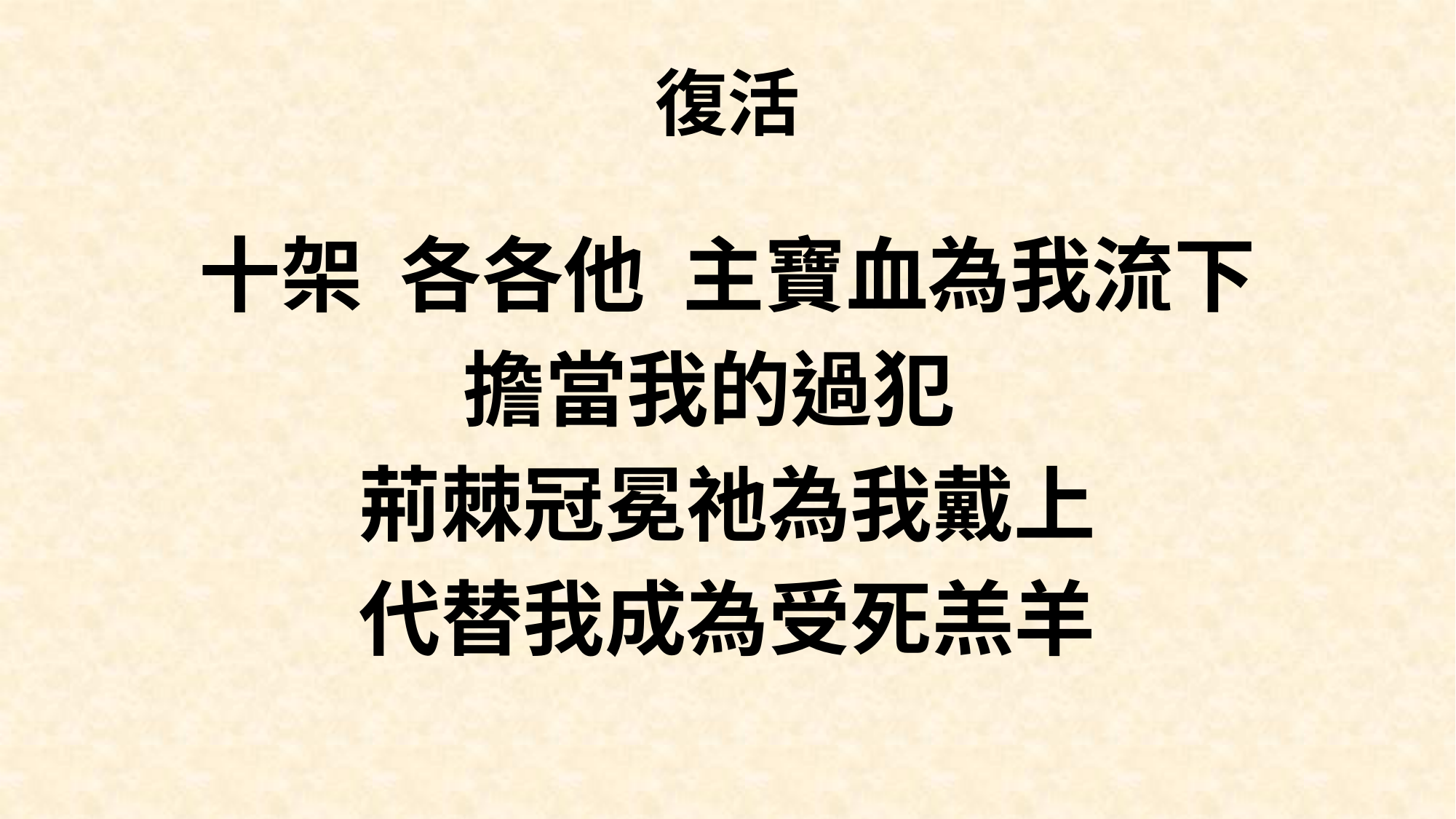

# 復活
十架  各各他  主寶血為我流下
擔當我的過犯
荊棘冠冕祂為我戴上
代替我成為受死羔羊